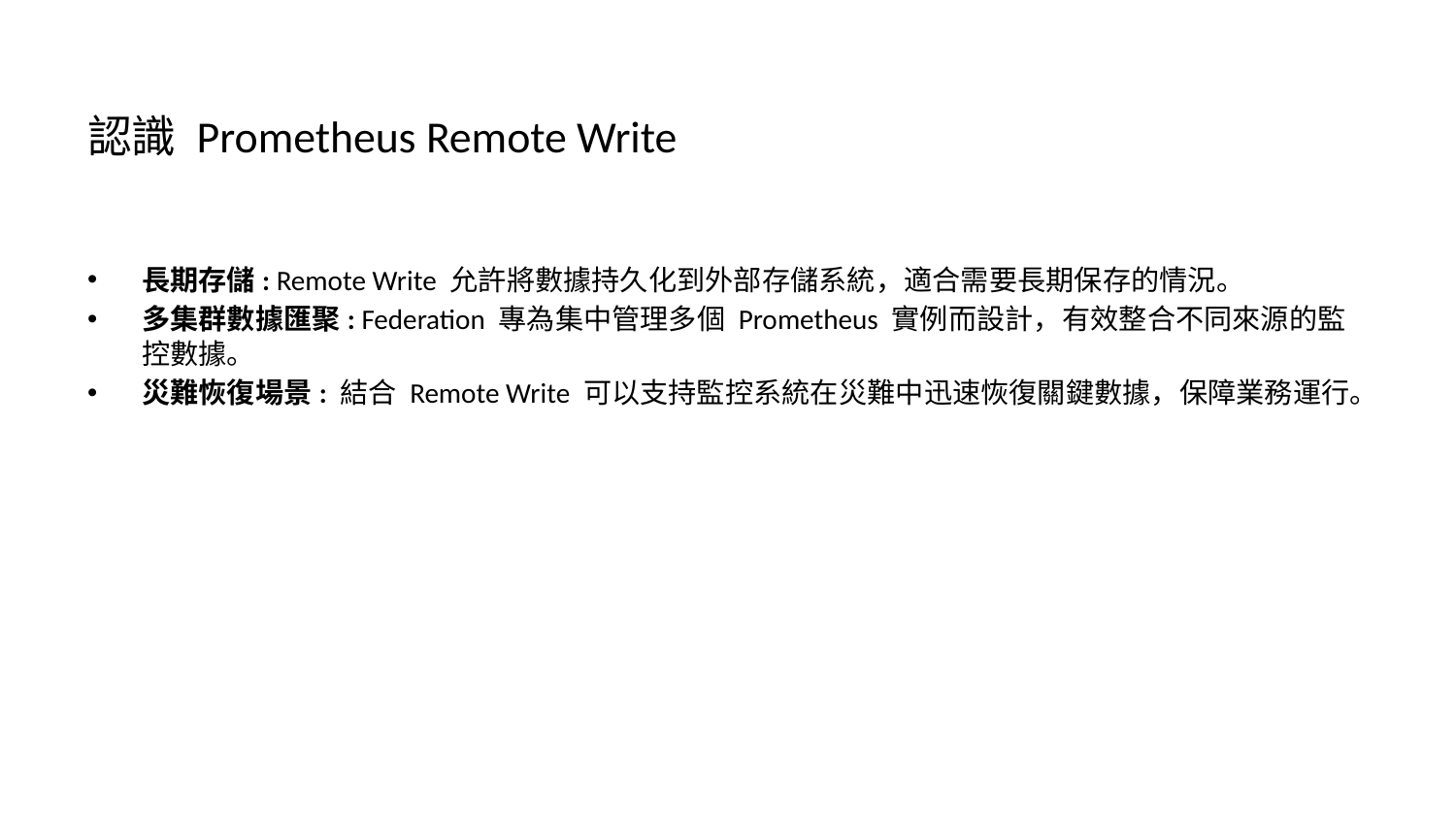

# 認識 Prometheus Remote Write
長期存儲: Remote Write 允許將數據持久化到外部存儲系統，適合需要長期保存的情況。
多集群數據匯聚: Federation 專為集中管理多個 Prometheus 實例而設計，有效整合不同來源的監控數據。
災難恢復場景: 結合 Remote Write 可以支持監控系統在災難中迅速恢復關鍵數據，保障業務運行。